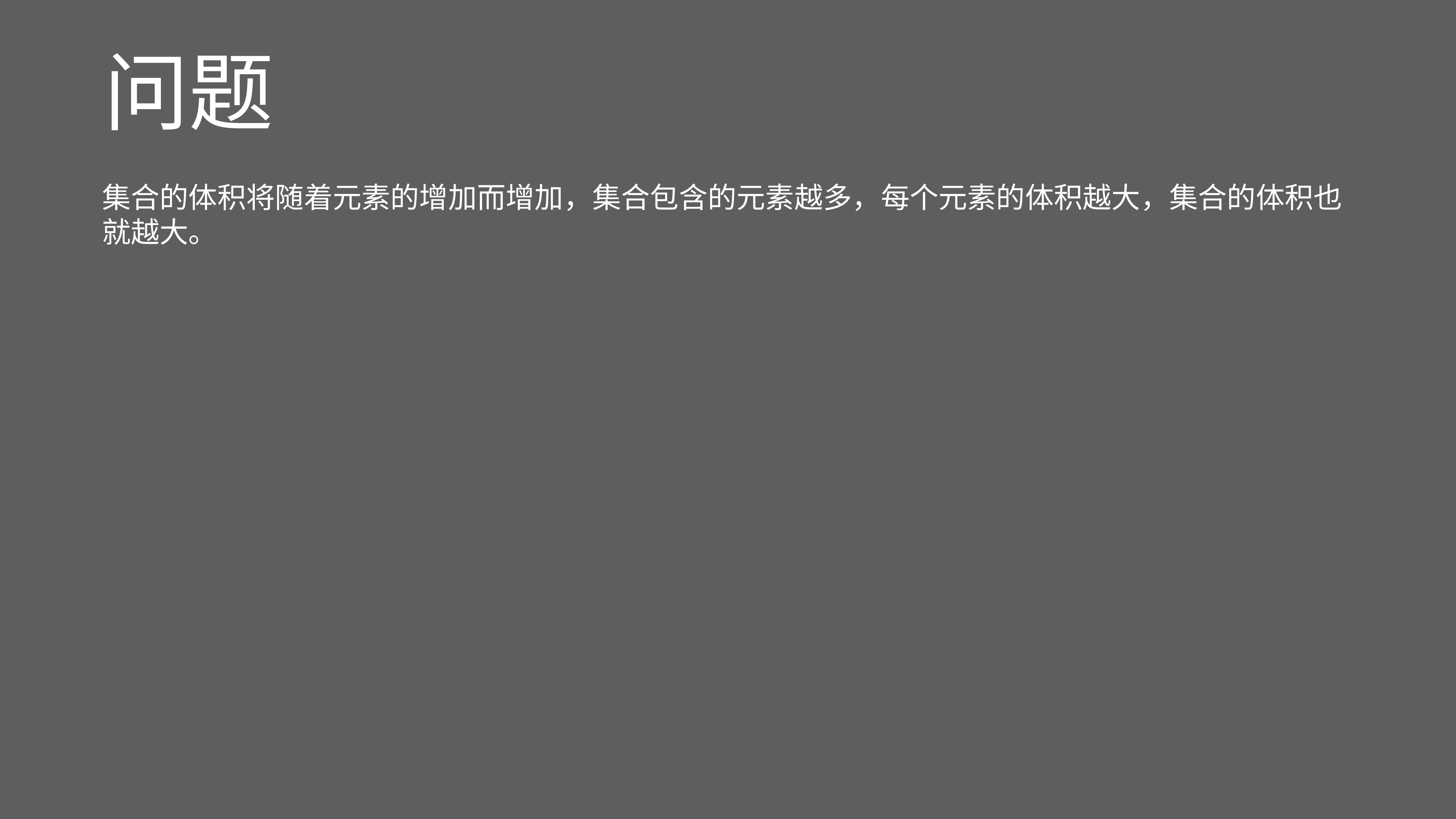

# 问题
集合的体积将随着元素的增加而增加，集合包含的元素越多，每个元素的体积越大，集合的体积也就越大。